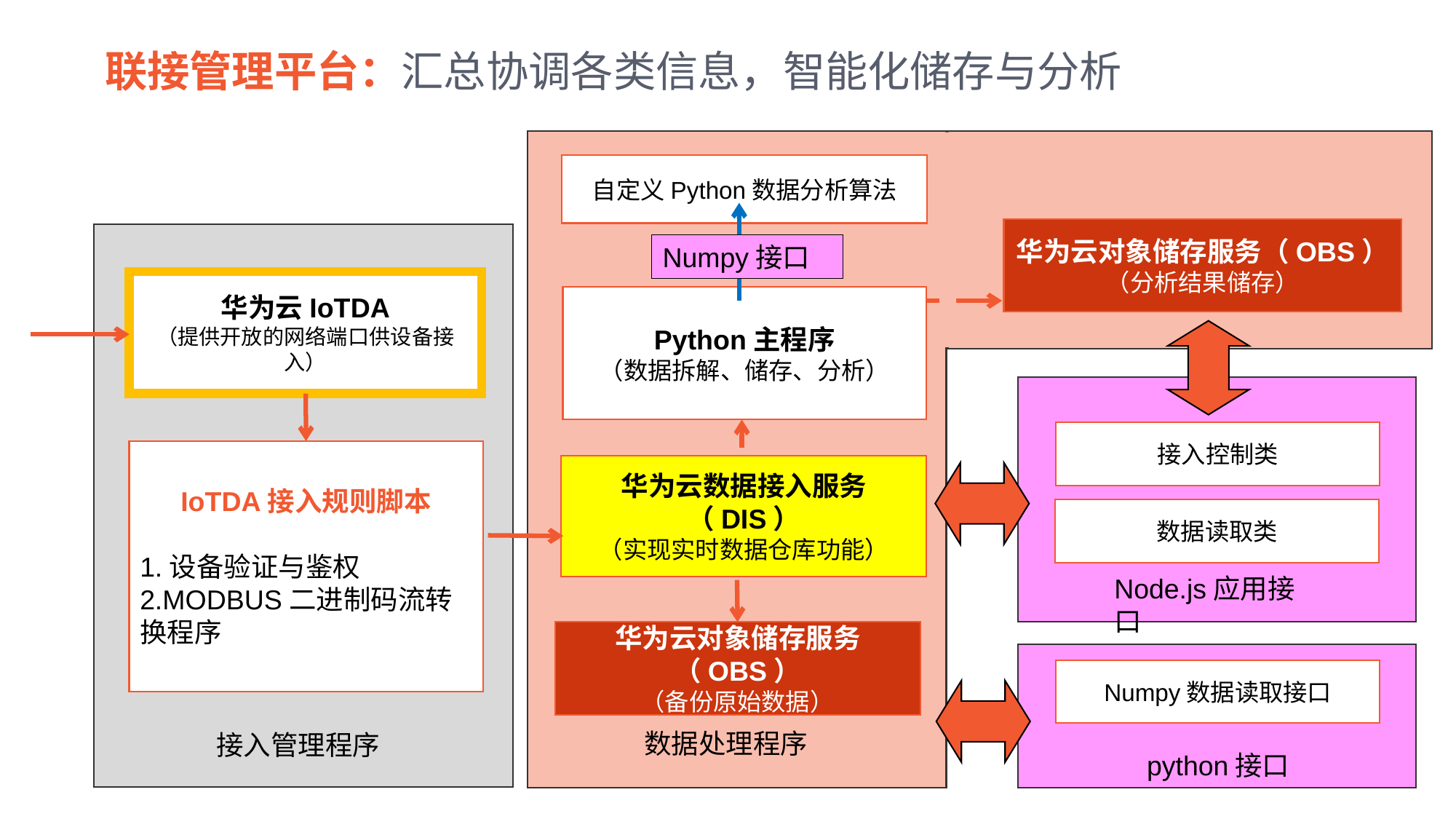

联接管理平台：汇总协调各类信息，智能化储存与分析

自定义Python数据分析算法
华为云对象储存服务（OBS）
（分析结果储存）

Numpy接口
华为云IoTDA
（提供开放的网络端口供设备接入）
Python主程序
（数据拆解、储存、分析）

接入控制类
IoTDA接入规则脚本

1.设备验证与鉴权
2.MODBUS二进制码流转换程序协
华为云数据接入服务（DIS）
（实现实时数据仓库功能）

数据读取类
Node.js应用接口
华为云对象储存服务（OBS）
（备份原始数据）

Numpy数据读取接口

数据处理程序
接入管理程序
python接口